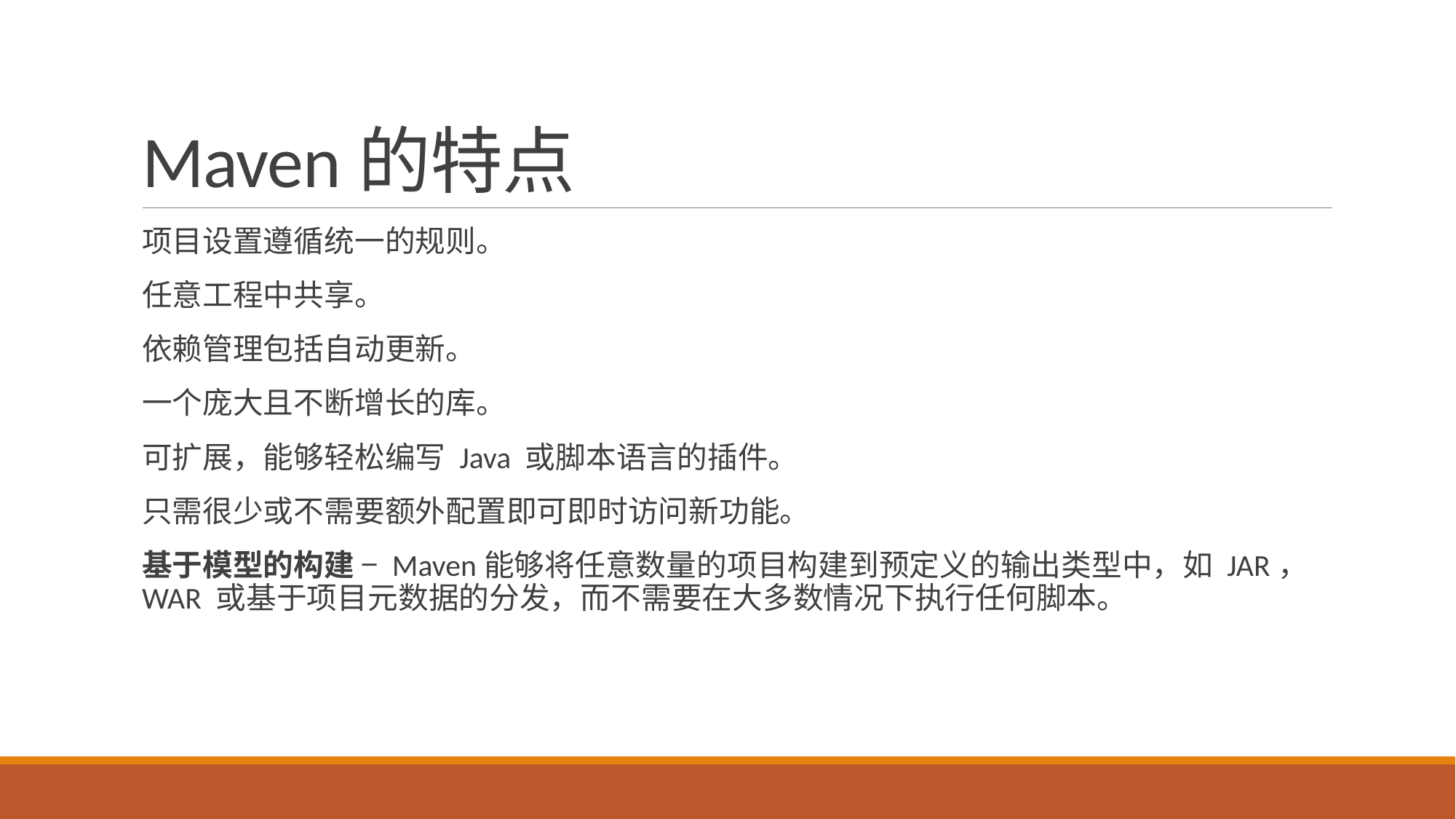

# Maven的特点
项目设置遵循统一的规则。
任意工程中共享。
依赖管理包括自动更新。
一个庞大且不断增长的库。
可扩展，能够轻松编写 Java 或脚本语言的插件。
只需很少或不需要额外配置即可即时访问新功能。
基于模型的构建 − Maven能够将任意数量的项目构建到预定义的输出类型中，如 JAR，WAR 或基于项目元数据的分发，而不需要在大多数情况下执行任何脚本。